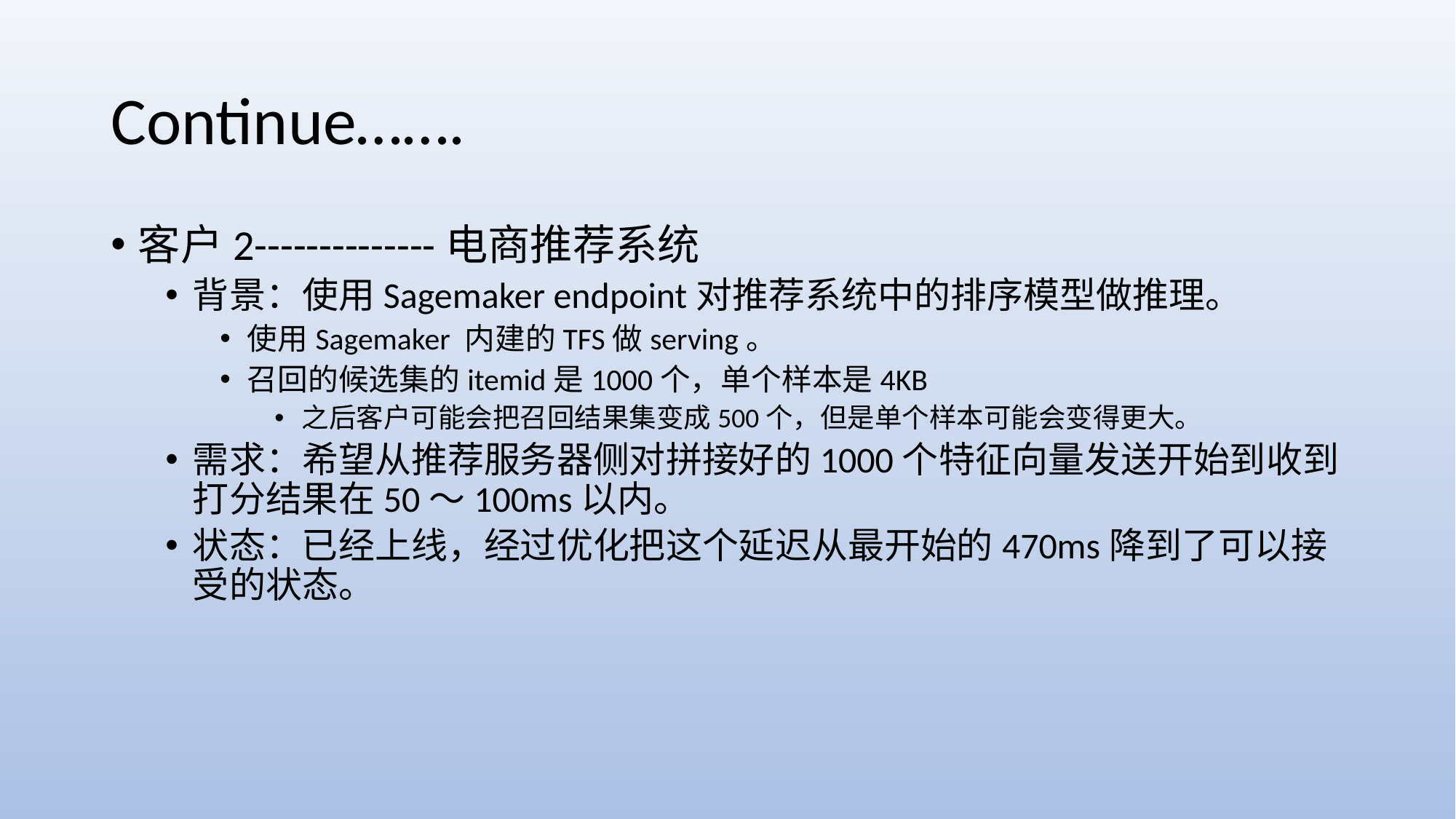

# Continue…….
客户2--------------电商推荐系统
背景：使用Sagemaker endpoint对推荐系统中的排序模型做推理。
使用Sagemaker 内建的TFS做serving。
召回的候选集的itemid是1000个，单个样本是4KB
之后客户可能会把召回结果集变成500个，但是单个样本可能会变得更大。
需求：希望从推荐服务器侧对拼接好的1000个特征向量发送开始到收到打分结果在50～100ms以内。
状态：已经上线，经过优化把这个延迟从最开始的470ms降到了可以接受的状态。